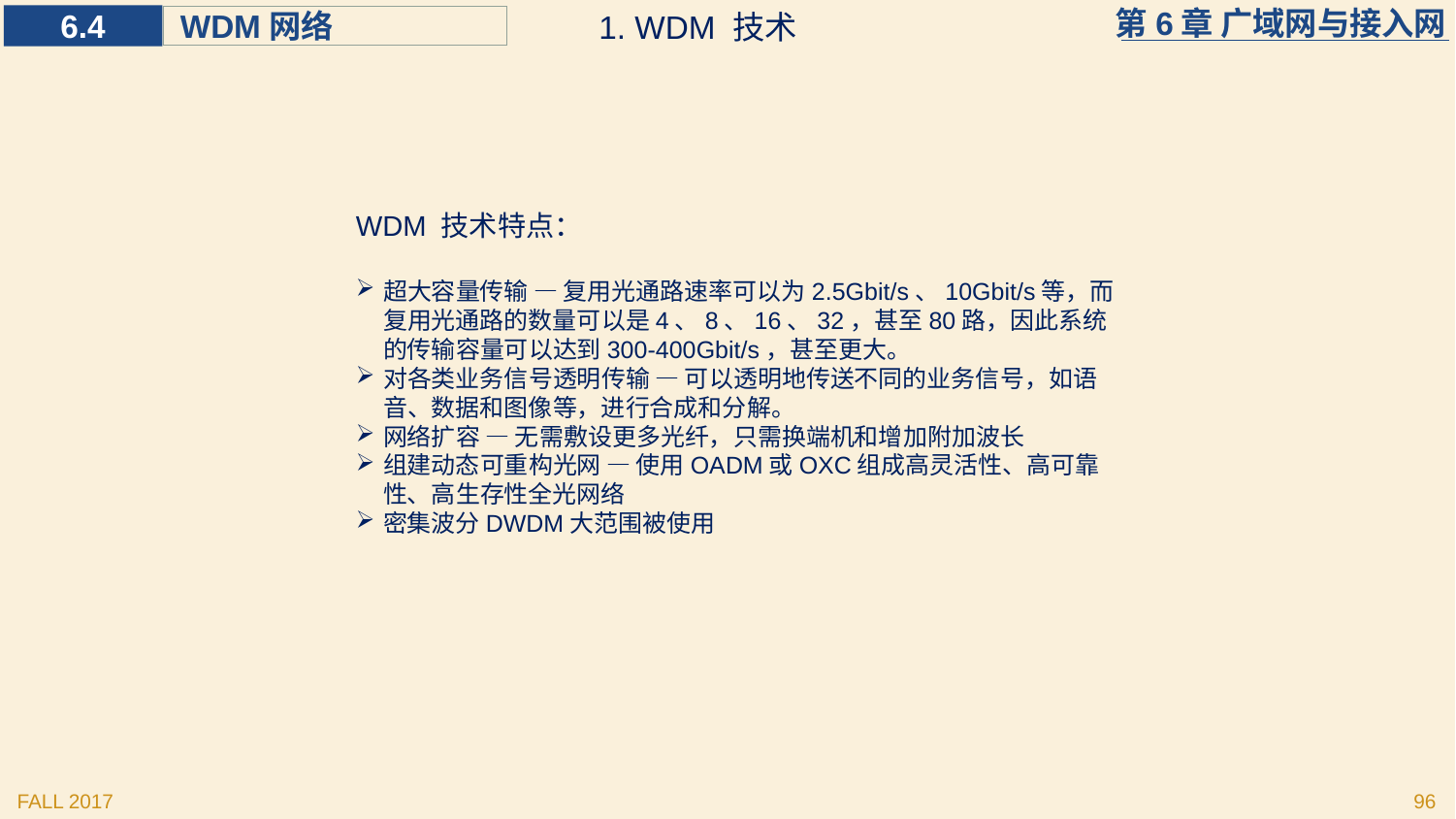

1. WDM 技术
WDM 技术特点：

超大容量传输 — 复用光通路速率可以为2.5Gbit/s、10Gbit/s等，而复用光通路的数量可以是4、8、16、32，甚至80路，因此系统的传输容量可以达到300-400Gbit/s，甚至更大。
对各类业务信号透明传输 — 可以透明地传送不同的业务信号，如语音、数据和图像等，进行合成和分解。
网络扩容 — 无需敷设更多光纤，只需换端机和增加附加波长
组建动态可重构光网 — 使用OADM或OXC组成高灵活性、高可靠性、高生存性全光网络
密集波分DWDM大范围被使用